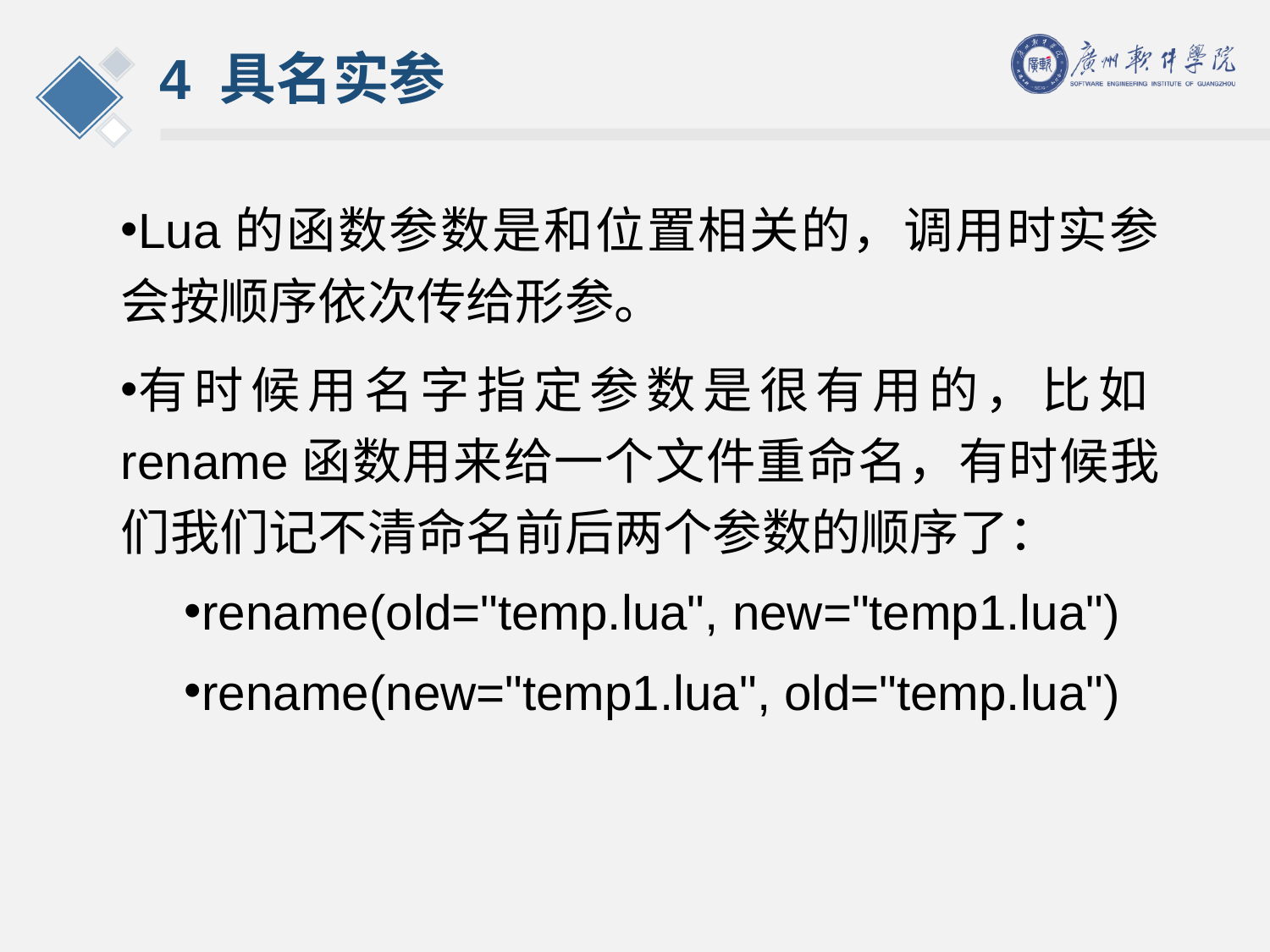

# 4 具名实参
Lua的函数参数是和位置相关的，调用时实参会按顺序依次传给形参。
有时候用名字指定参数是很有用的，比如rename函数用来给一个文件重命名，有时候我们我们记不清命名前后两个参数的顺序了：
rename(old="temp.lua", new="temp1.lua")
rename(new="temp1.lua", old="temp.lua")